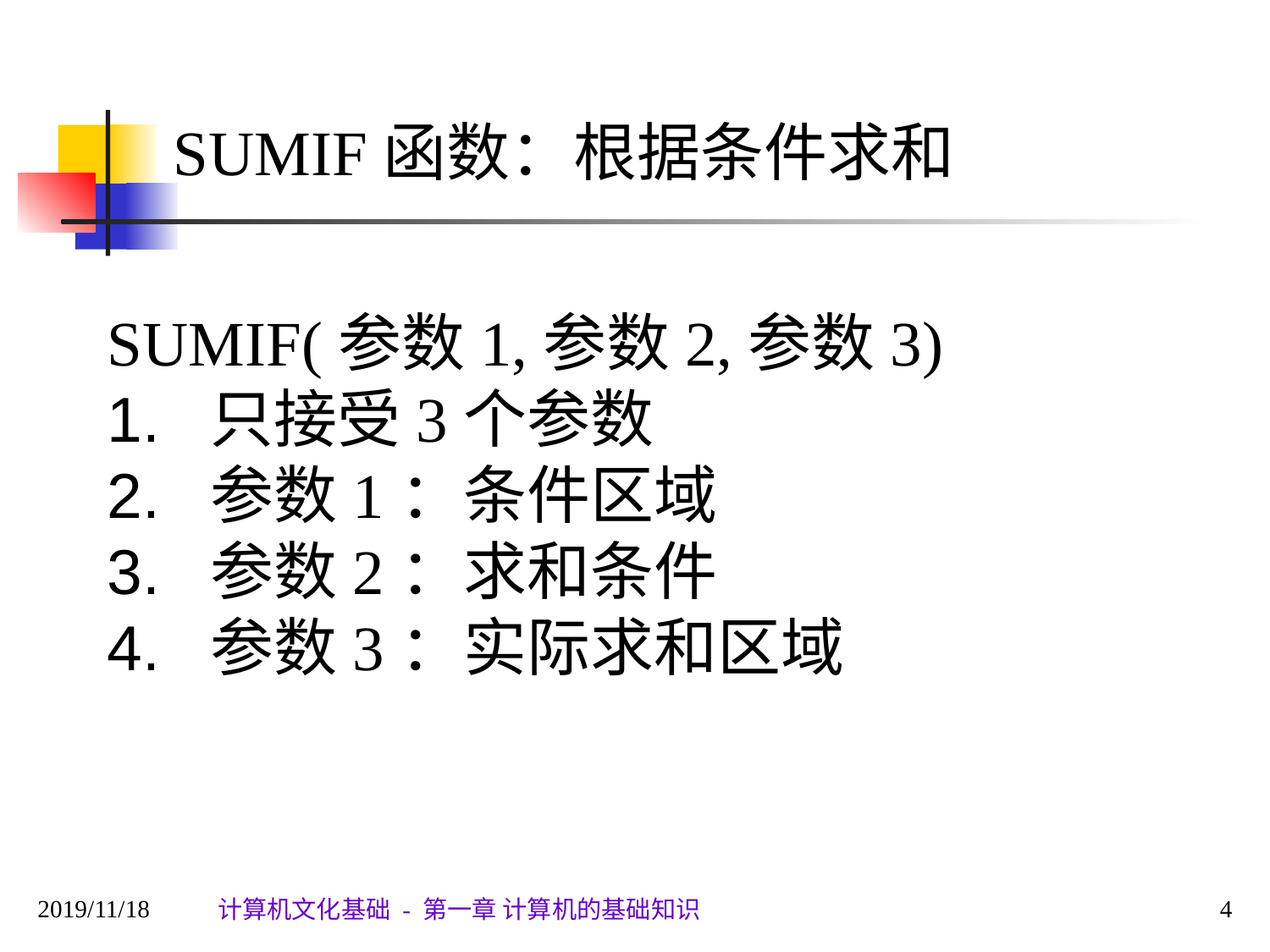

SUMIF函数：根据条件求和
SUMIF(参数1,参数2,参数3)
只接受3个参数
参数1：条件区域
参数2：求和条件
参数3：实际求和区域
2019/11/18
4
计算机文化基础 - 第一章 计算机的基础知识